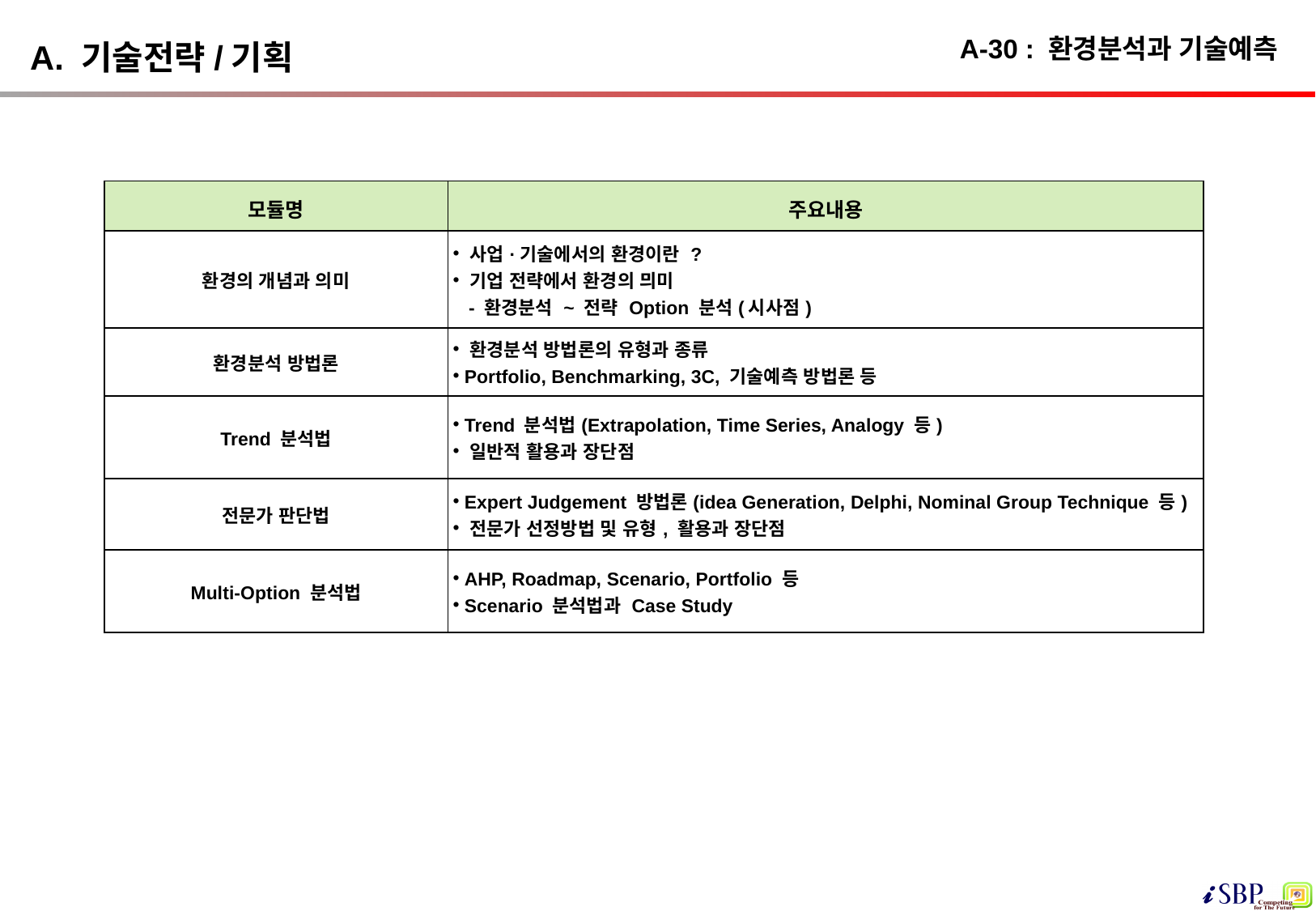

# A-30 : 환경분석과 기술예측
A. 기술전략/기획
| 모듈명 | 주요내용 |
| --- | --- |
| 환경의 개념과 의미 | 사업·기술에서의 환경이란 ? 기업 전략에서 환경의 믜미 - 환경분석 ~ 전략 Option 분석(시사점) |
| 환경분석 방법론 | 환경분석 방법론의 유형과 종류 Portfolio, Benchmarking, 3C, 기술예측 방법론 등 |
| Trend 분석법 | Trend 분석법(Extrapolation, Time Series, Analogy 등) 일반적 활용과 장단점 |
| 전문가 판단법 | Expert Judgement 방법론(idea Generation, Delphi, Nominal Group Technique 등) 전문가 선정방법 및 유형, 활용과 장단점 |
| Multi-Option 분석법 | AHP, Roadmap, Scenario, Portfolio 등 Scenario 분석법과 Case Study |